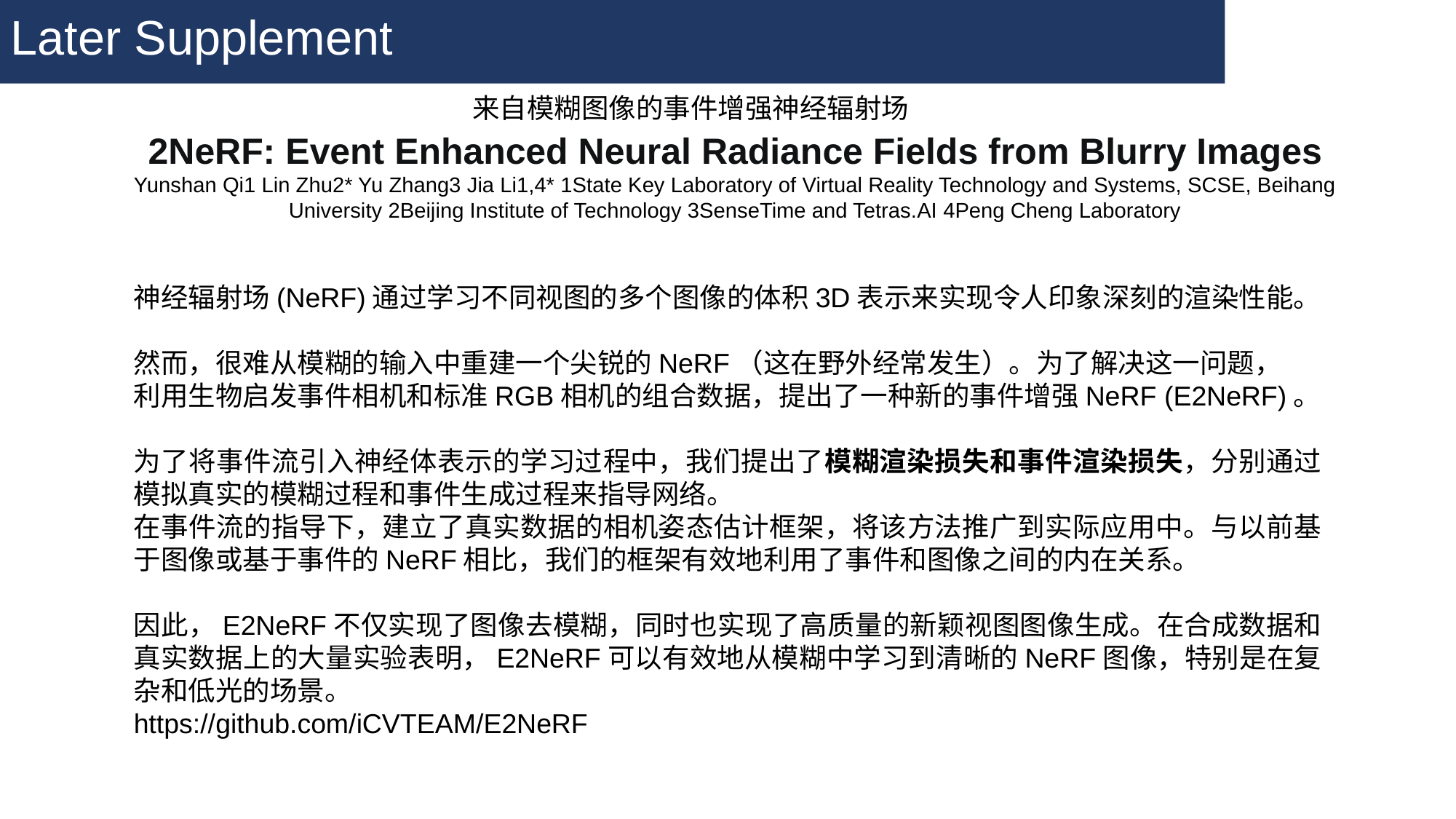

Later Supplement
来自模糊图像的事件增强神经辐射场
2NeRF: Event Enhanced Neural Radiance Fields from Blurry Images
Yunshan Qi1 Lin Zhu2* Yu Zhang3 Jia Li1,4* 1State Key Laboratory of Virtual Reality Technology and Systems, SCSE, Beihang University 2Beijing Institute of Technology 3SenseTime and Tetras.AI 4Peng Cheng Laboratory
神经辐射场(NeRF)通过学习不同视图的多个图像的体积3D表示来实现令人印象深刻的渲染性能。

然而，很难从模糊的输入中重建一个尖锐的NeRF（这在野外经常发生）。为了解决这一问题，
利用生物启发事件相机和标准RGB相机的组合数据，提出了一种新的事件增强NeRF (E2NeRF)。

为了将事件流引入神经体表示的学习过程中，我们提出了模糊渲染损失和事件渲染损失，分别通过模拟真实的模糊过程和事件生成过程来指导网络。
在事件流的指导下，建立了真实数据的相机姿态估计框架，将该方法推广到实际应用中。与以前基于图像或基于事件的NeRF相比，我们的框架有效地利用了事件和图像之间的内在关系。

因此，E2NeRF不仅实现了图像去模糊，同时也实现了高质量的新颖视图图像生成。在合成数据和真实数据上的大量实验表明，E2NeRF可以有效地从模糊中学习到清晰的NeRF图像，特别是在复杂和低光的场景。
https://github.com/iCVTEAM/E2NeRF